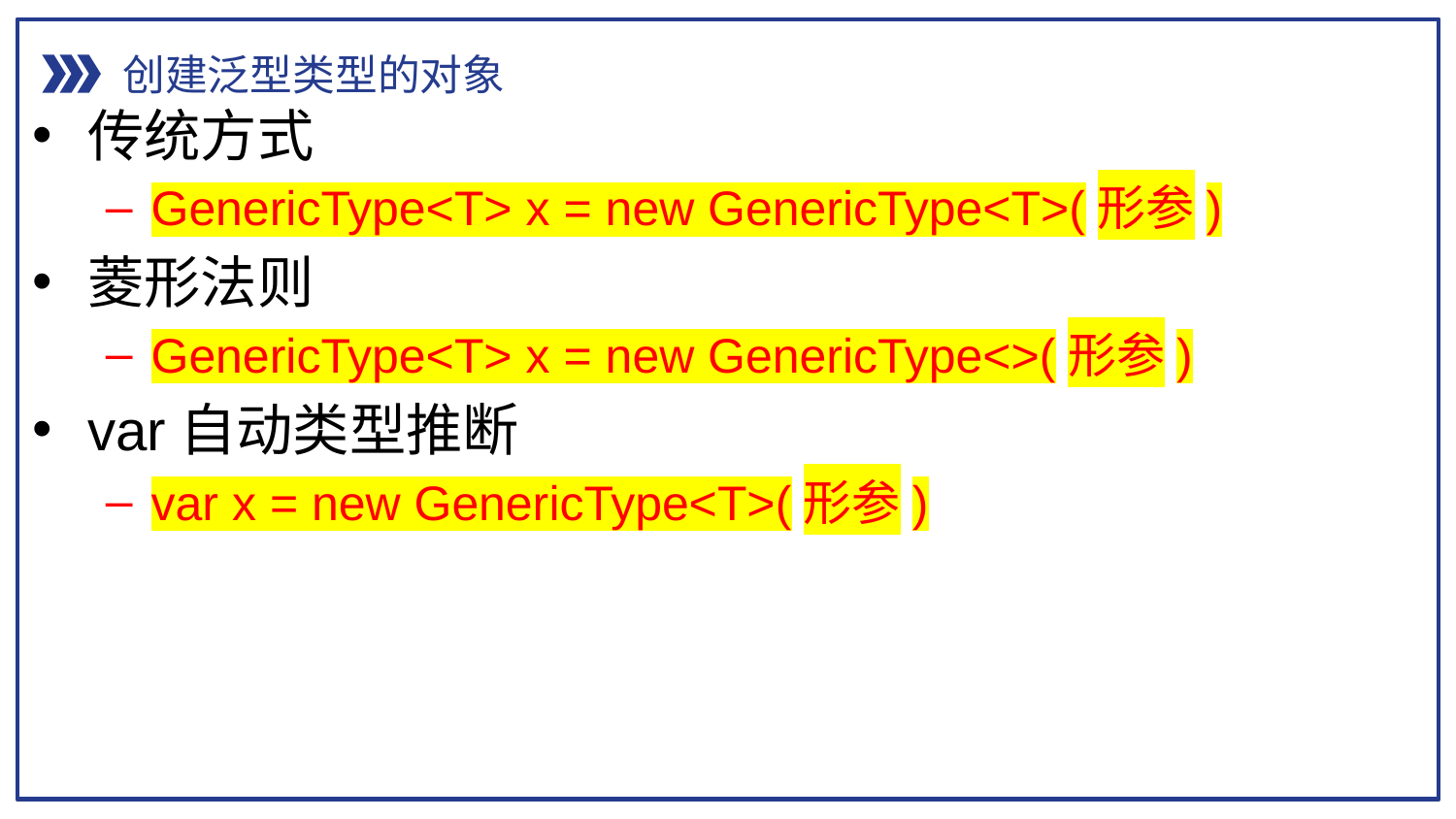

创建泛型类型的对象

传统方式
GenericType<T> x = new GenericType<T>(形参)
菱形法则
GenericType<T> x = new GenericType<>(形参)
var自动类型推断
var x = new GenericType<T>(形参)